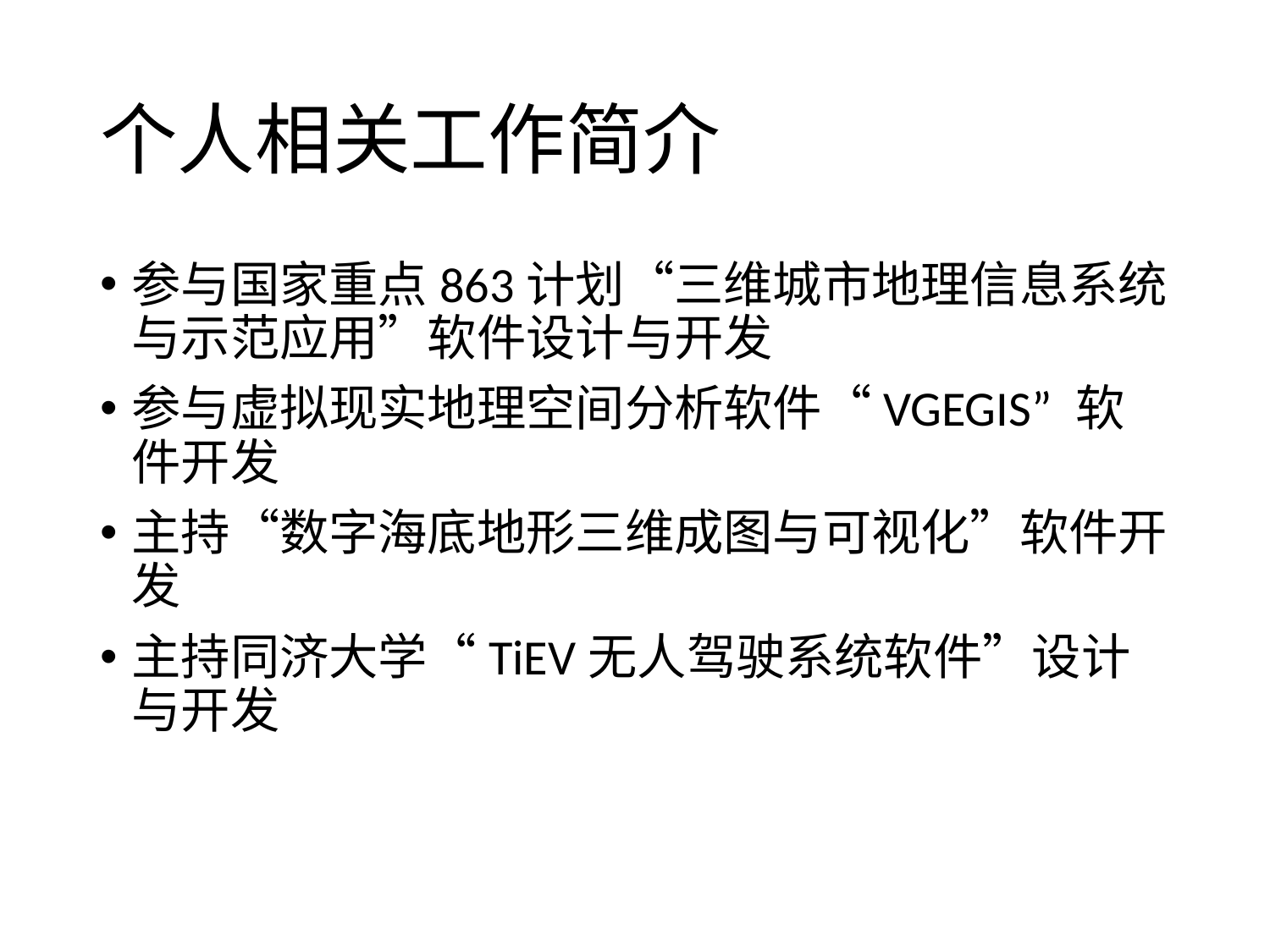

# 个人相关工作简介
参与国家重点863计划“三维城市地理信息系统与示范应用”软件设计与开发
参与虚拟现实地理空间分析软件“VGEGIS” 软件开发
主持“数字海底地形三维成图与可视化”软件开发
主持同济大学“TiEV无人驾驶系统软件”设计与开发